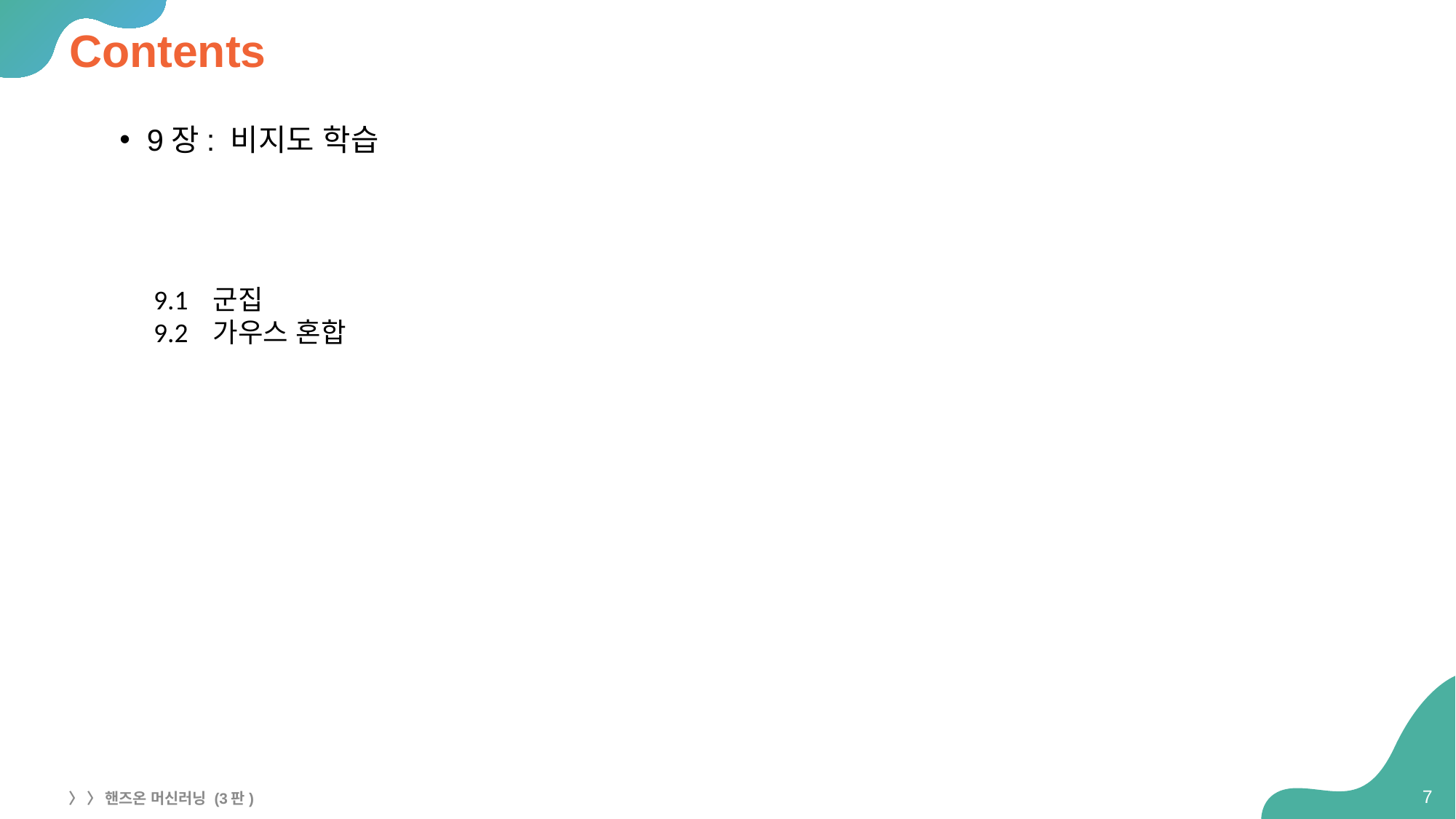

# Contents
9장: 비지도 학습

9.1   군집
9.2   가우스 혼합

7
〉 〉 핸즈온 머신러닝 (3판)